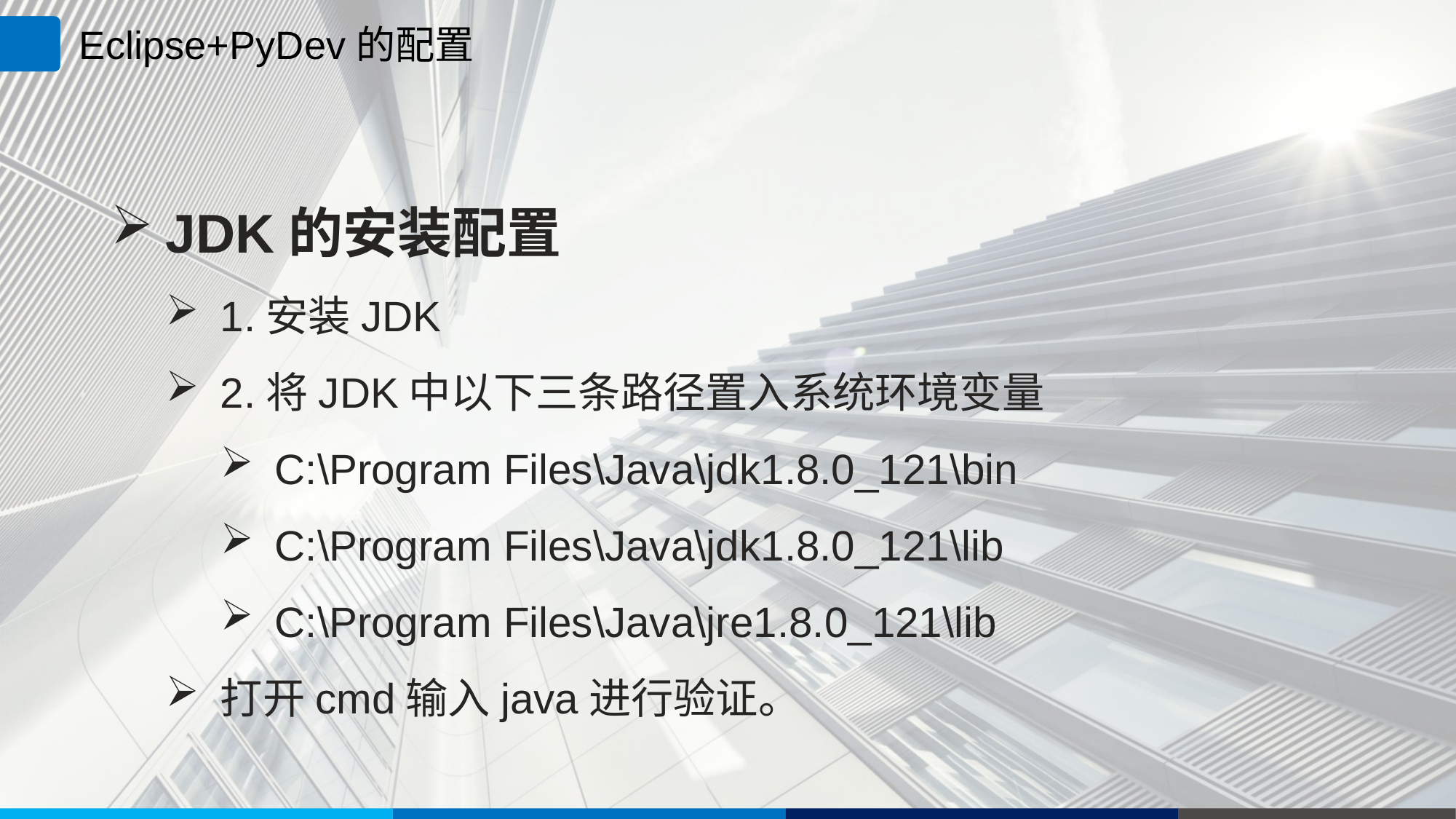

Eclipse+PyDev的配置

JDK的安装配置
1.安装JDK
2.将JDK中以下三条路径置入系统环境变量
C:\Program Files\Java\jdk1.8.0_121\bin
C:\Program Files\Java\jdk1.8.0_121\lib
C:\Program Files\Java\jre1.8.0_121\lib
打开cmd输入java进行验证。